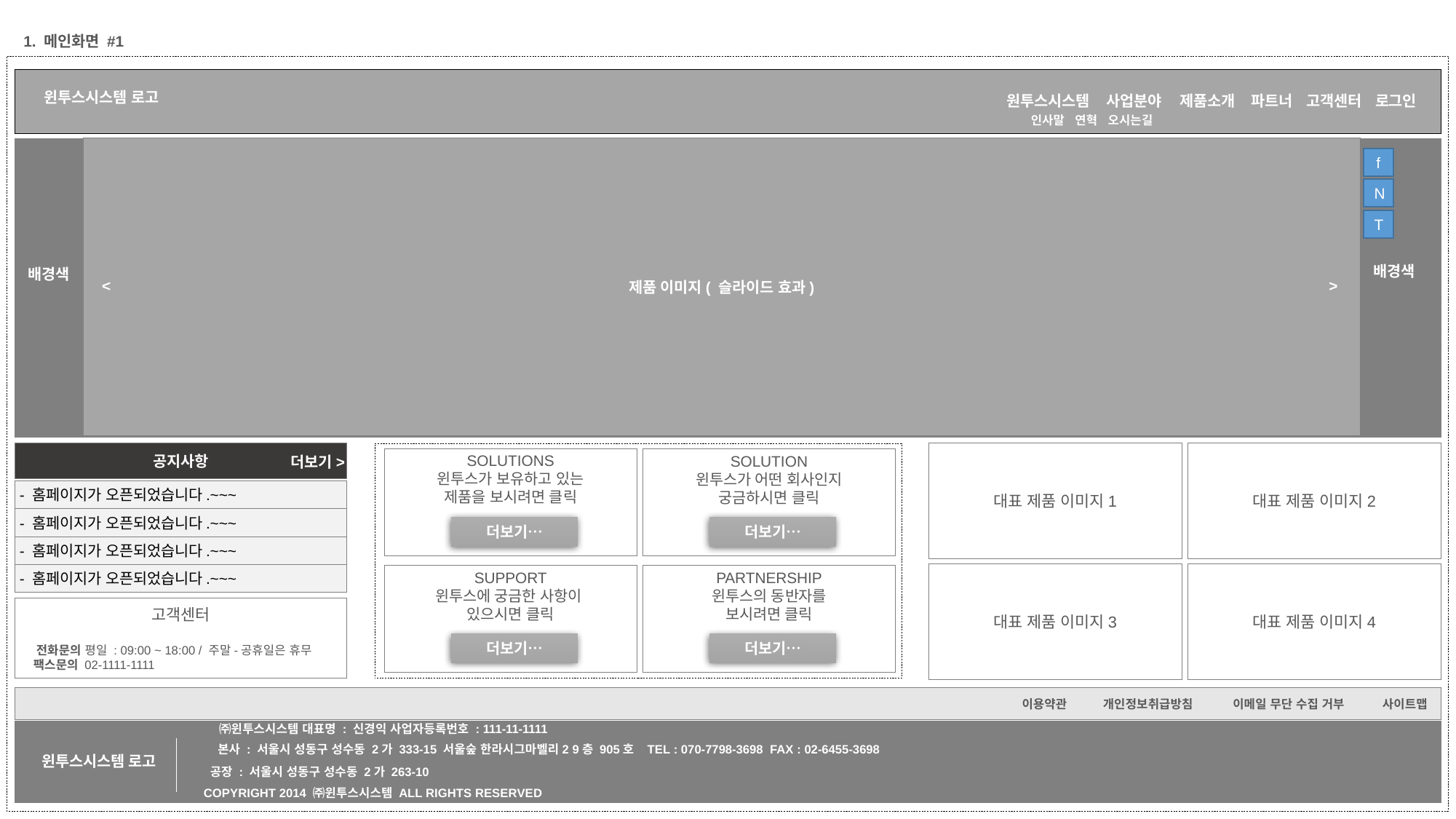

1. 메인화면 #1

윈투스시스템 로고
사업분야
제품소개
원투스시스템
파트너
고객센터
로그인
인사말   연혁   오시는길
제품 이미지( 슬라이드 효과)

f
N
T
배경색
배경색
<
>
공지사항
대표 제품 이미지1
대표 제품 이미지2

SOLUTIONS
윈투스가 보유하고 있는
제품을 보시려면 클릭

SOLUTION
윈투스가 어떤 회사인지
궁금하시면 클릭
더보기>

- 홈페이지가 오픈되었습니다.~~~
- 홈페이지가 오픈되었습니다.~~~
더보기…
더보기…
- 홈페이지가 오픈되었습니다.~~~
SUPPORT
윈투스에 궁금한 사항이
있으시면 클릭
PARTNERSHIP
윈투스의 동반자를
보시려면 클릭
대표 제품 이미지3
대표 제품 이미지4
- 홈페이지가 오픈되었습니다.~~~

고객센터
    전화문의 평일 : 09:00 ~ 18:00 / 주말-공휴일은 휴무
    팩스문의 02-1111-1111
더보기…
더보기…

이용약관
개인정보취급방침
이메일 무단 수집 거부
사이트맵
㈜윈투스시스템 대표명 : 신경익 사업자등록번호 : 111-11-1111

본사 : 서울시 성동구 성수동 2가 333-15 서울숲 한라시그마벨리2 9층 905호   TEL : 070-7798-3698  FAX : 02-6455-3698
윈투스시스템 로고
공장 : 서울시 성동구 성수동 2가 263-10
COPYRIGHT 2014 ㈜윈투스시스템 ALL RIGHTS RESERVED